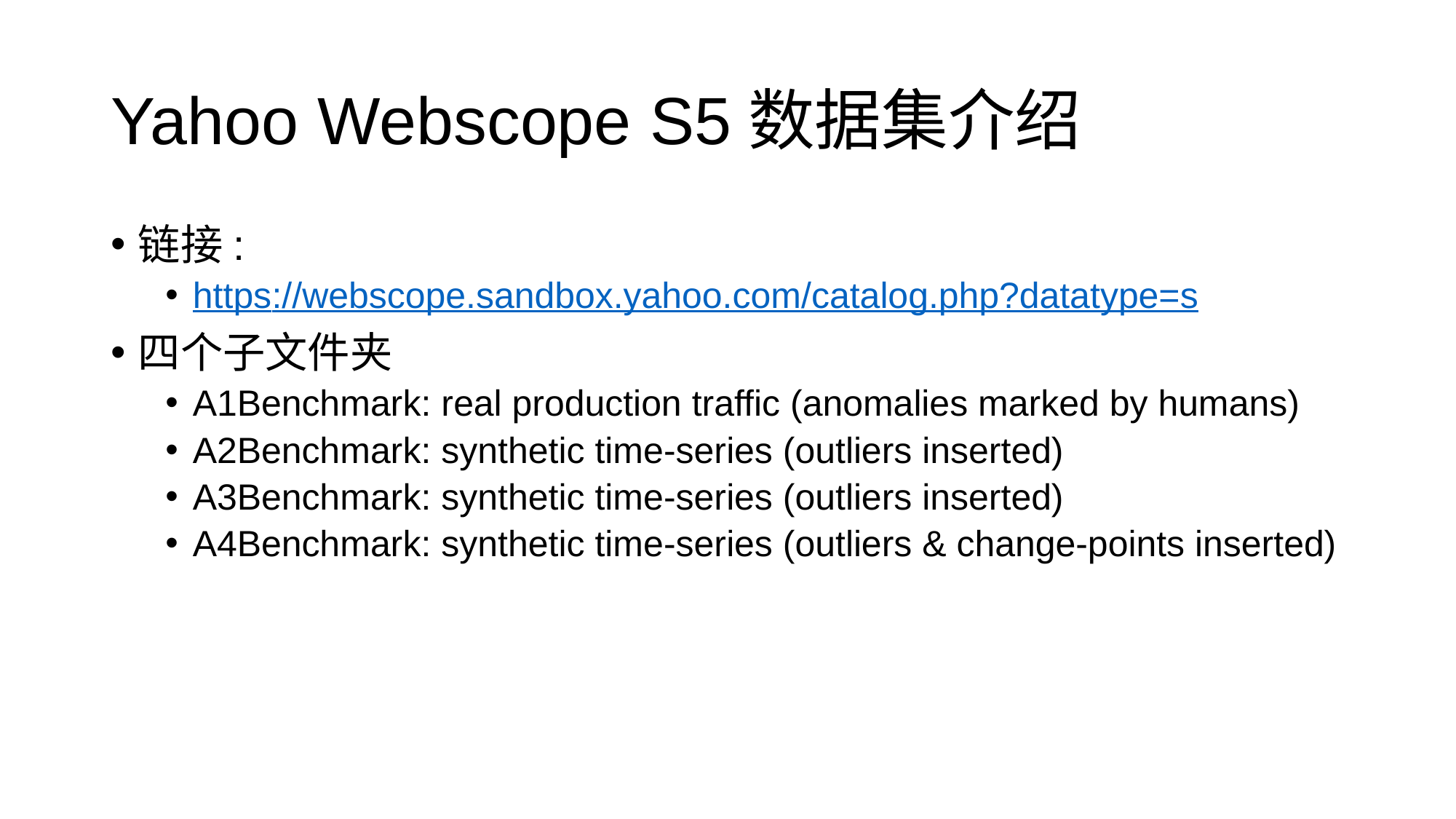

# Yahoo Webscope S5数据集介绍
链接:
https://webscope.sandbox.yahoo.com/catalog.php?datatype=s
四个子文件夹
A1Benchmark: real production traffic (anomalies marked by humans)
A2Benchmark: synthetic time-series (outliers inserted)
A3Benchmark: synthetic time-series (outliers inserted)
A4Benchmark: synthetic time-series (outliers & change-points inserted)